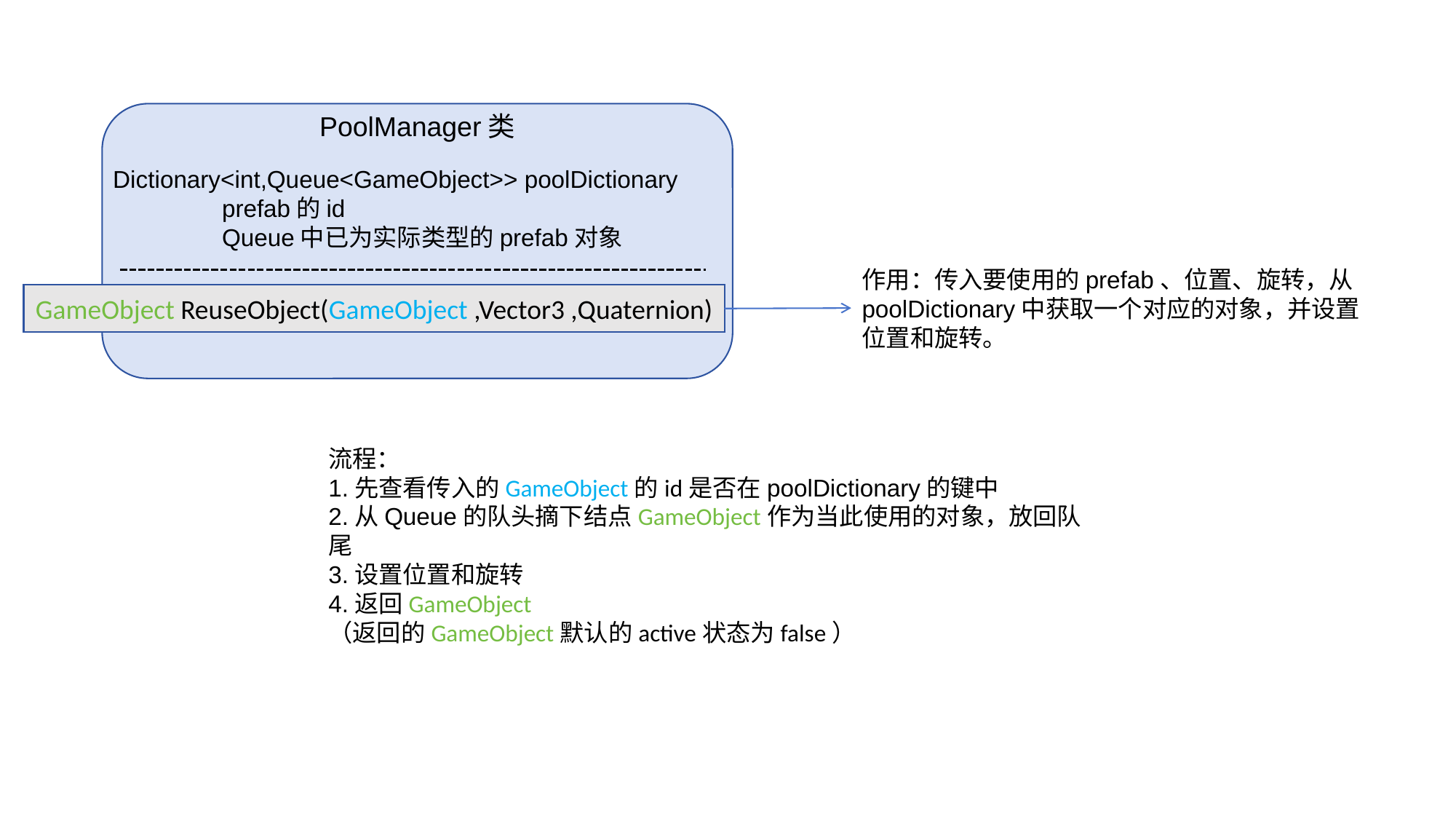

PoolManager类
Dictionary<int,Queue<GameObject>> poolDictionary
              	prefab的id
Queue中已为实际类型的prefab对象
作用：传入要使用的prefab、位置、旋转，从poolDictionary中获取一个对应的对象，并设置位置和旋转。
GameObject ReuseObject(GameObject ,Vector3 ,Quaternion)
流程：
1.先查看传入的GameObject的id是否在poolDictionary的键中
2.从Queue的队头摘下结点GameObject作为当此使用的对象，放回队尾
3.设置位置和旋转
4.返回GameObject
（返回的GameObject默认的active状态为false）